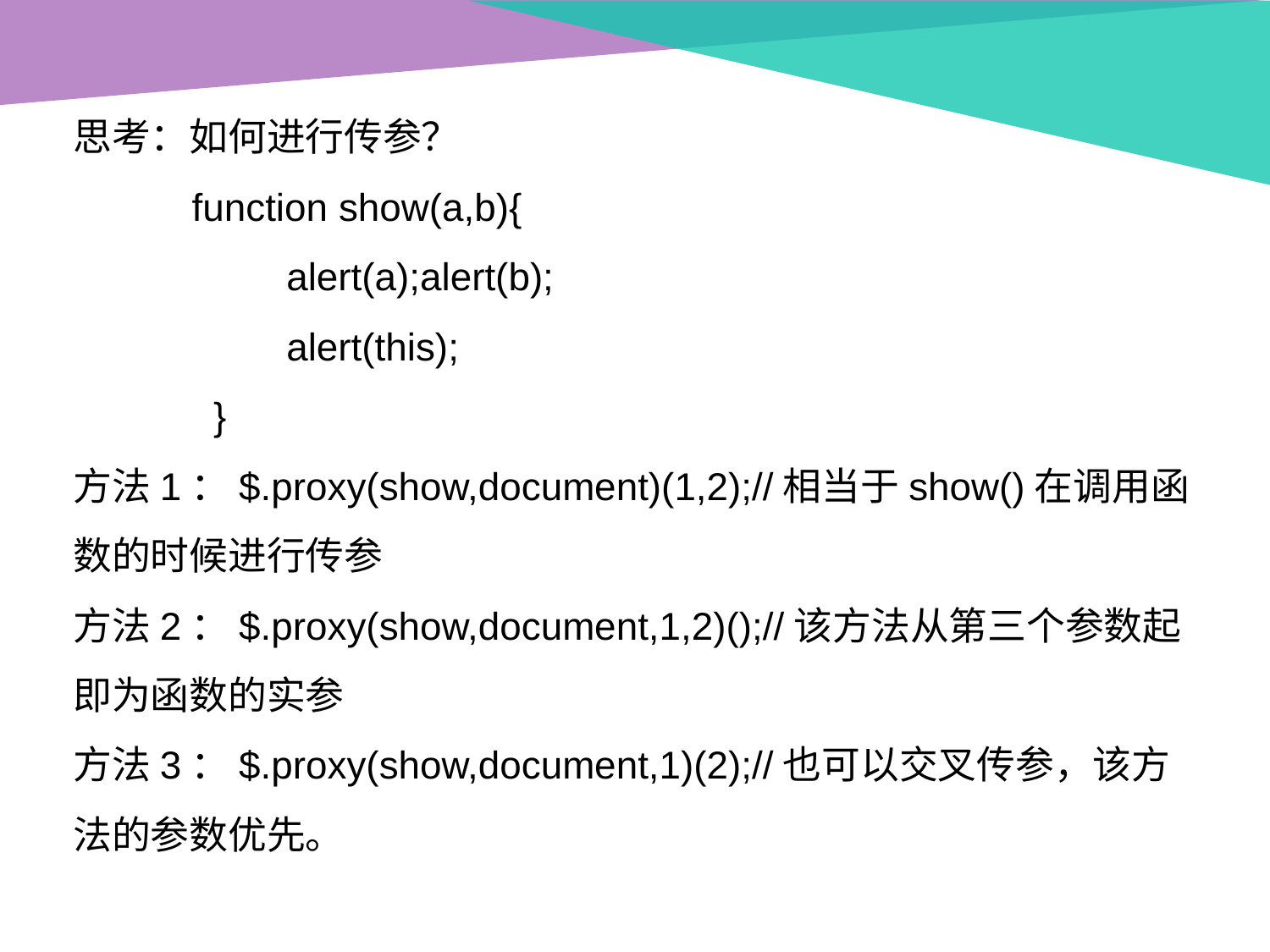

思考：如何进行传参？
           function show(a,b){
	        alert(a);alert(b);
	        alert(this);
             }
方法1：$.proxy(show,document)(1,2);//相当于show()在调用函数的时候进行传参
方法2：$.proxy(show,document,1,2)();//该方法从第三个参数起即为函数的实参
方法3：$.proxy(show,document,1)(2);//也可以交叉传参，该方法的参数优先。